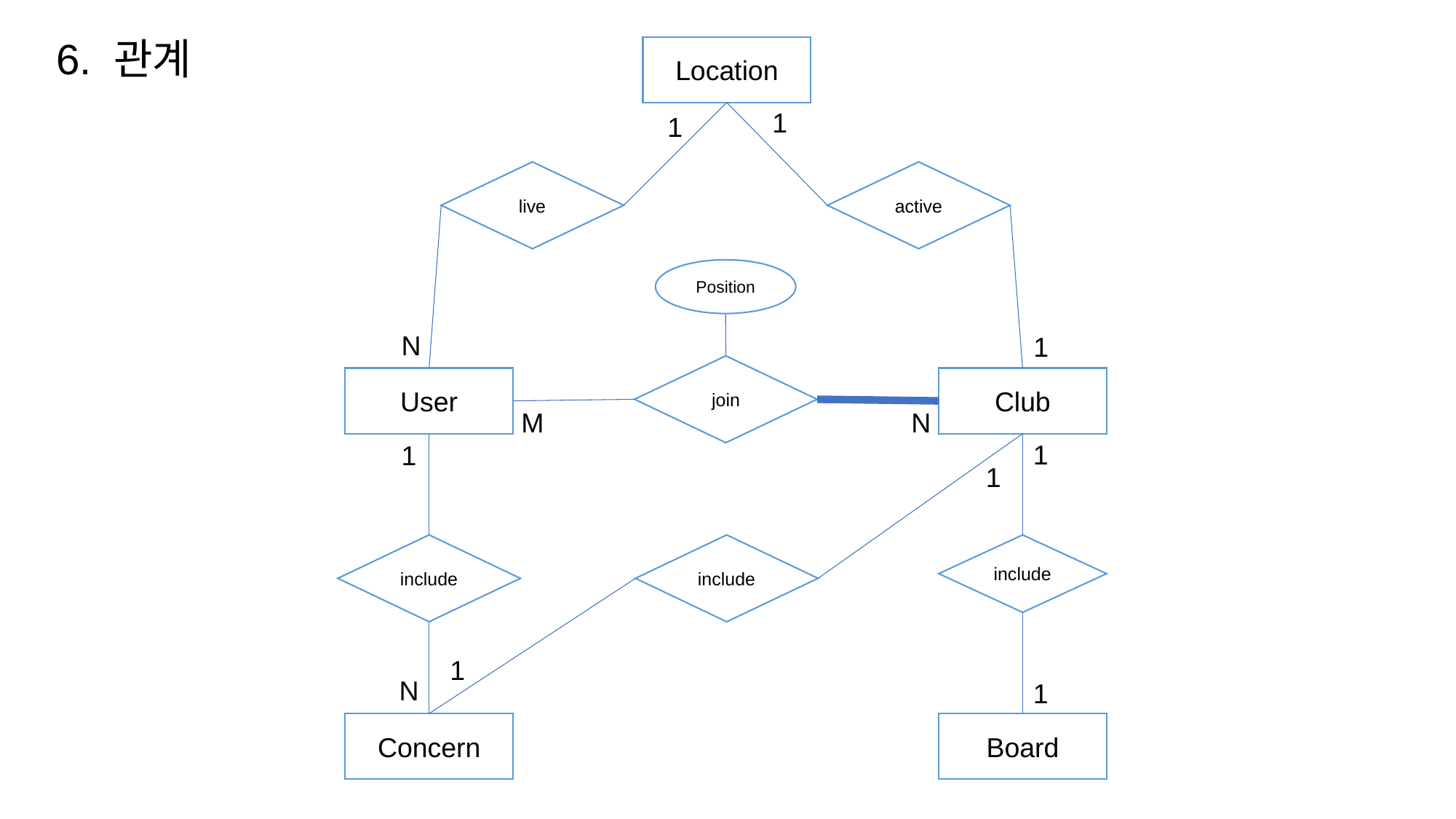

6. 관계
Location
1
1
live
active
Position
N
1
join
User
Club
N
M
1
1
1
include
include
include
1
N
1
Concern
Board